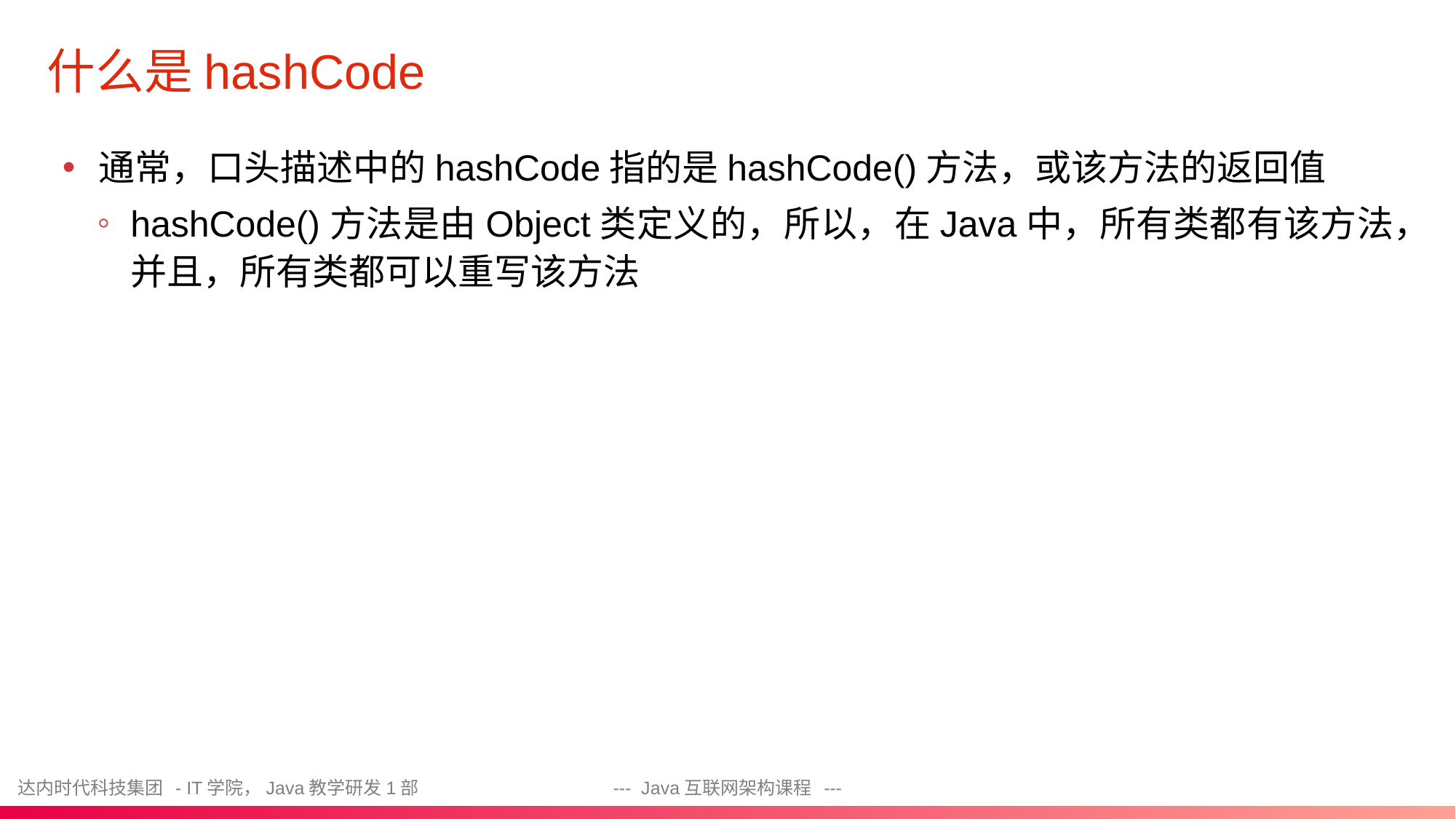

# 什么是hashCode
通常，口头描述中的hashCode指的是hashCode()方法，或该方法的返回值
hashCode()方法是由Object类定义的，所以，在Java中，所有类都有该方法，并且，所有类都可以重写该方法